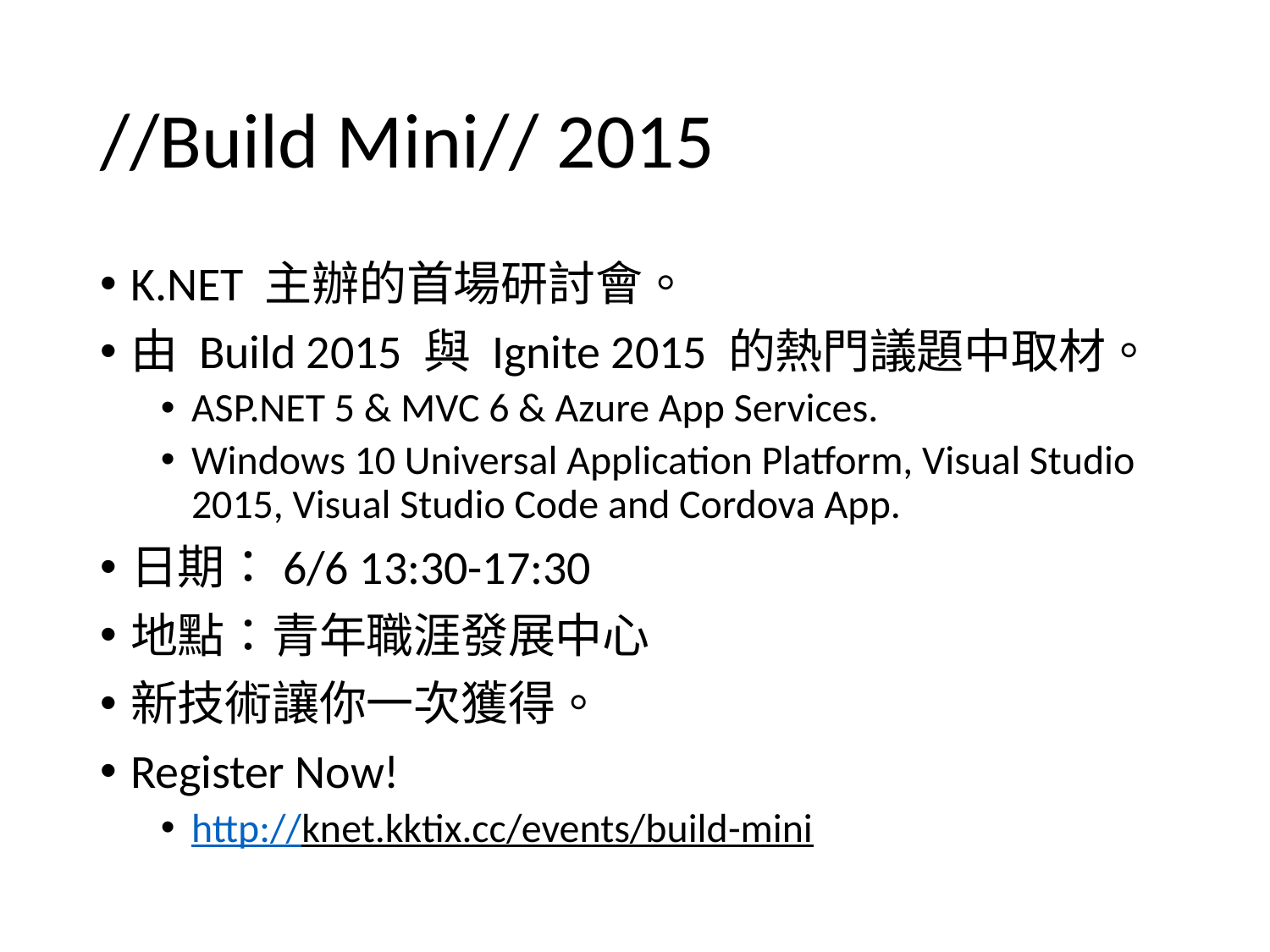

# //Build Mini// 2015
K.NET 主辦的首場研討會。
由 Build 2015 與 Ignite 2015 的熱門議題中取材。
ASP.NET 5 & MVC 6 & Azure App Services.
Windows 10 Universal Application Platform, Visual Studio 2015, Visual Studio Code and Cordova App.
日期：6/6 13:30-17:30
地點：青年職涯發展中心
新技術讓你一次獲得。
Register Now!
http://knet.kktix.cc/events/build-mini